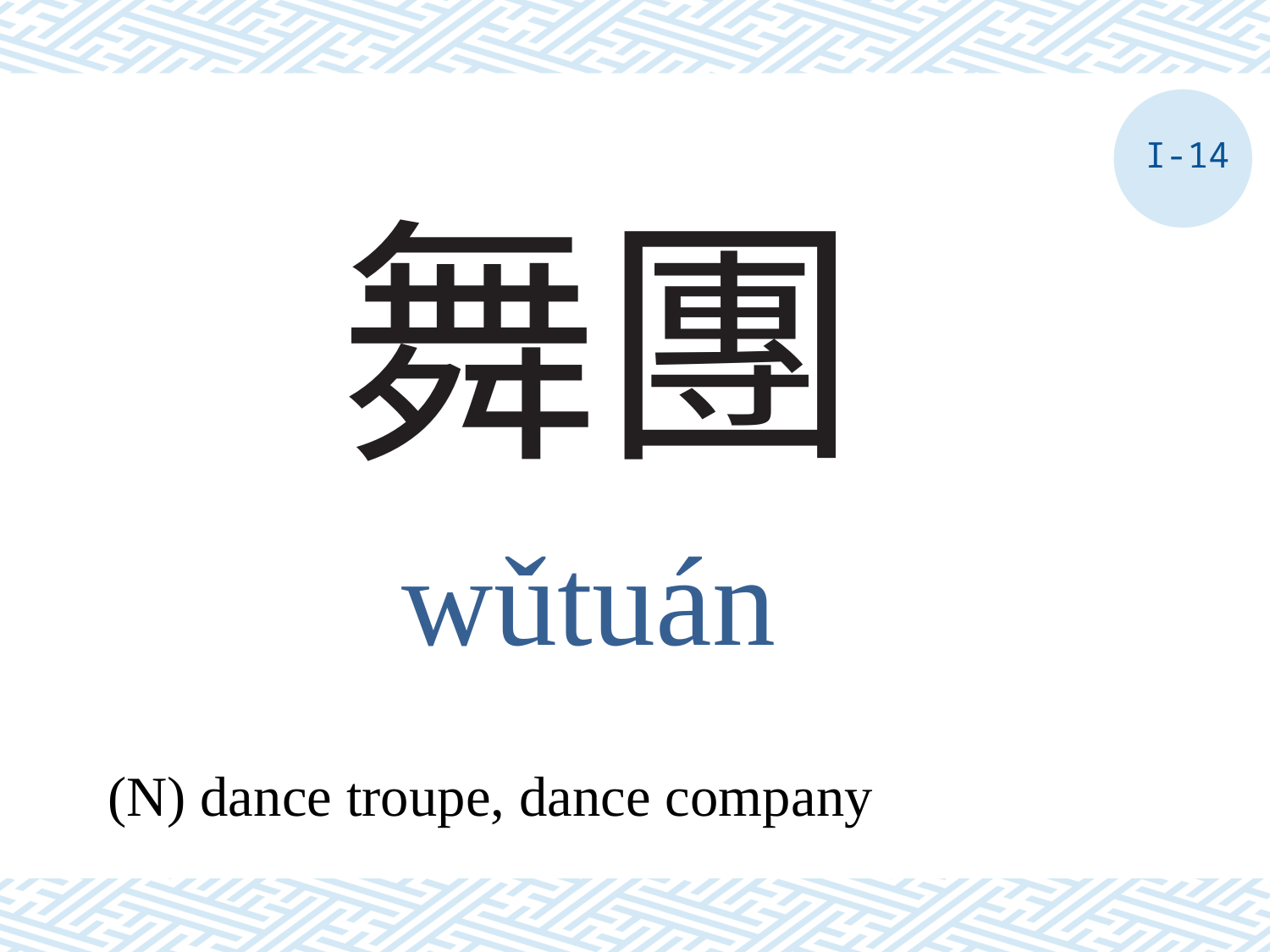

I-14

# 舞團
wǔtuán
(N) dance troupe, dance company